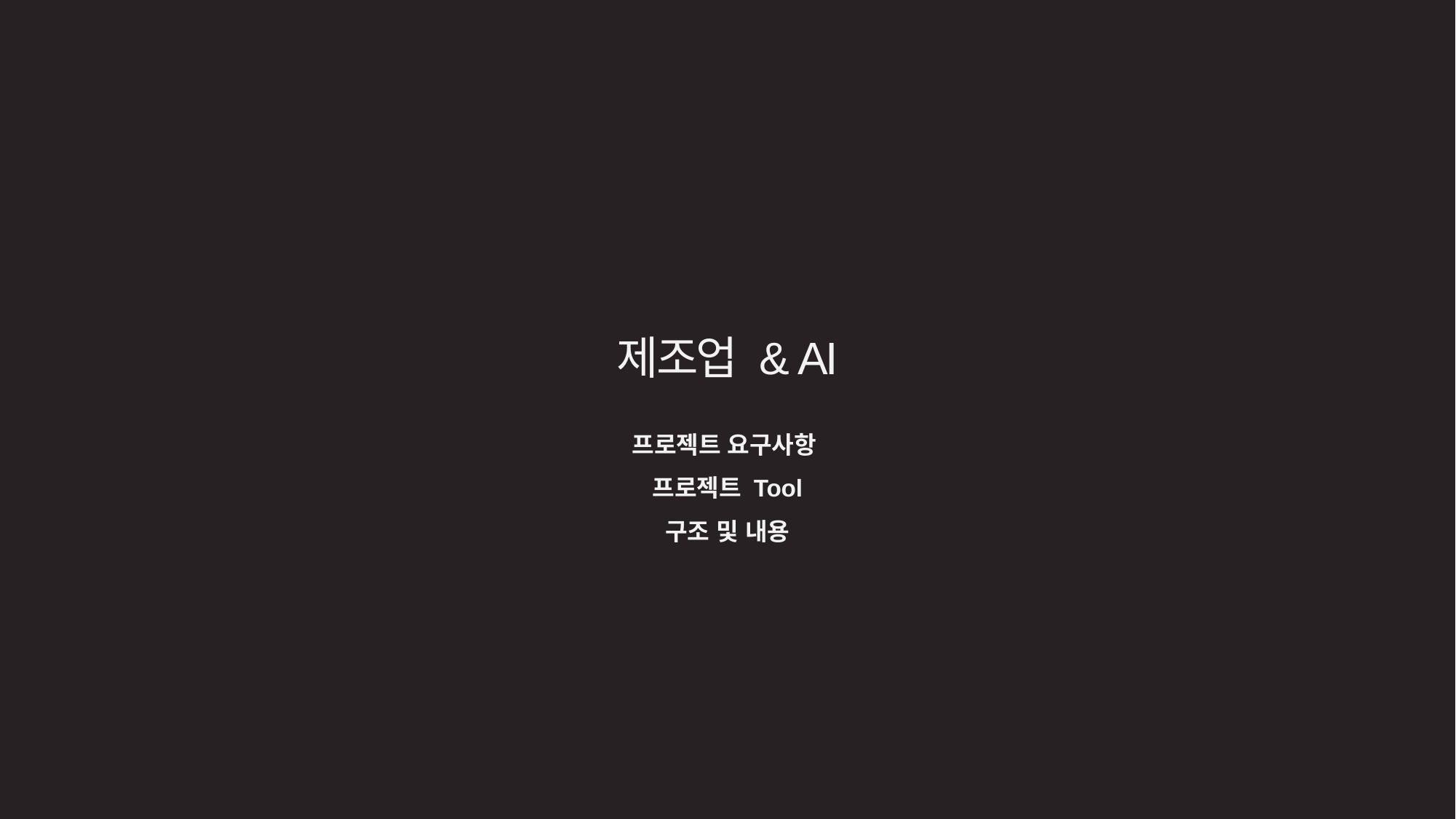

제조업 & AI
프로젝트 요구사항
프로젝트 Tool
구조 및 내용